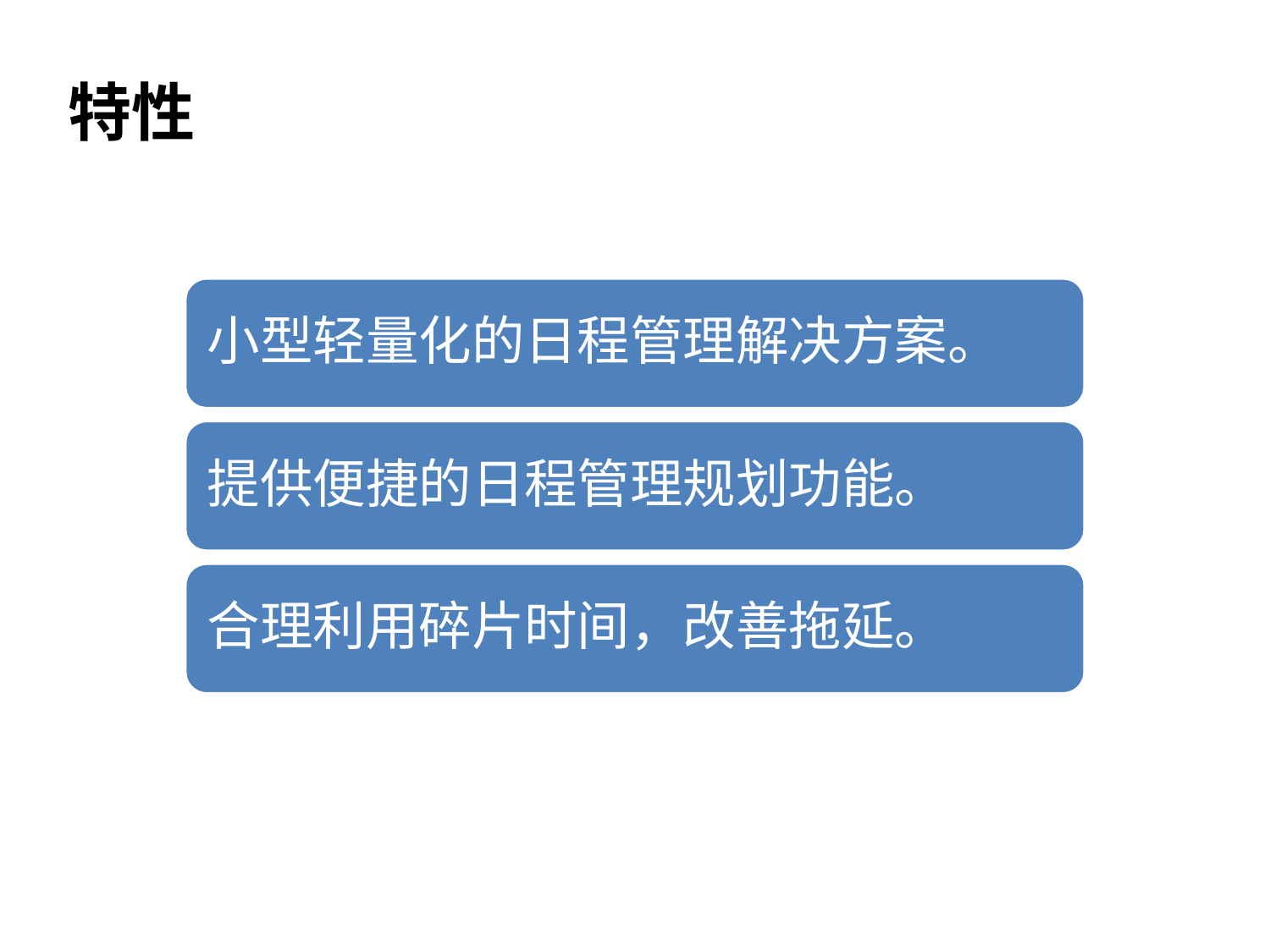

特性
小型轻量化的日程管理解决方案。
提供便捷的日程管理规划功能。
合理利用碎片时间，改善拖延。